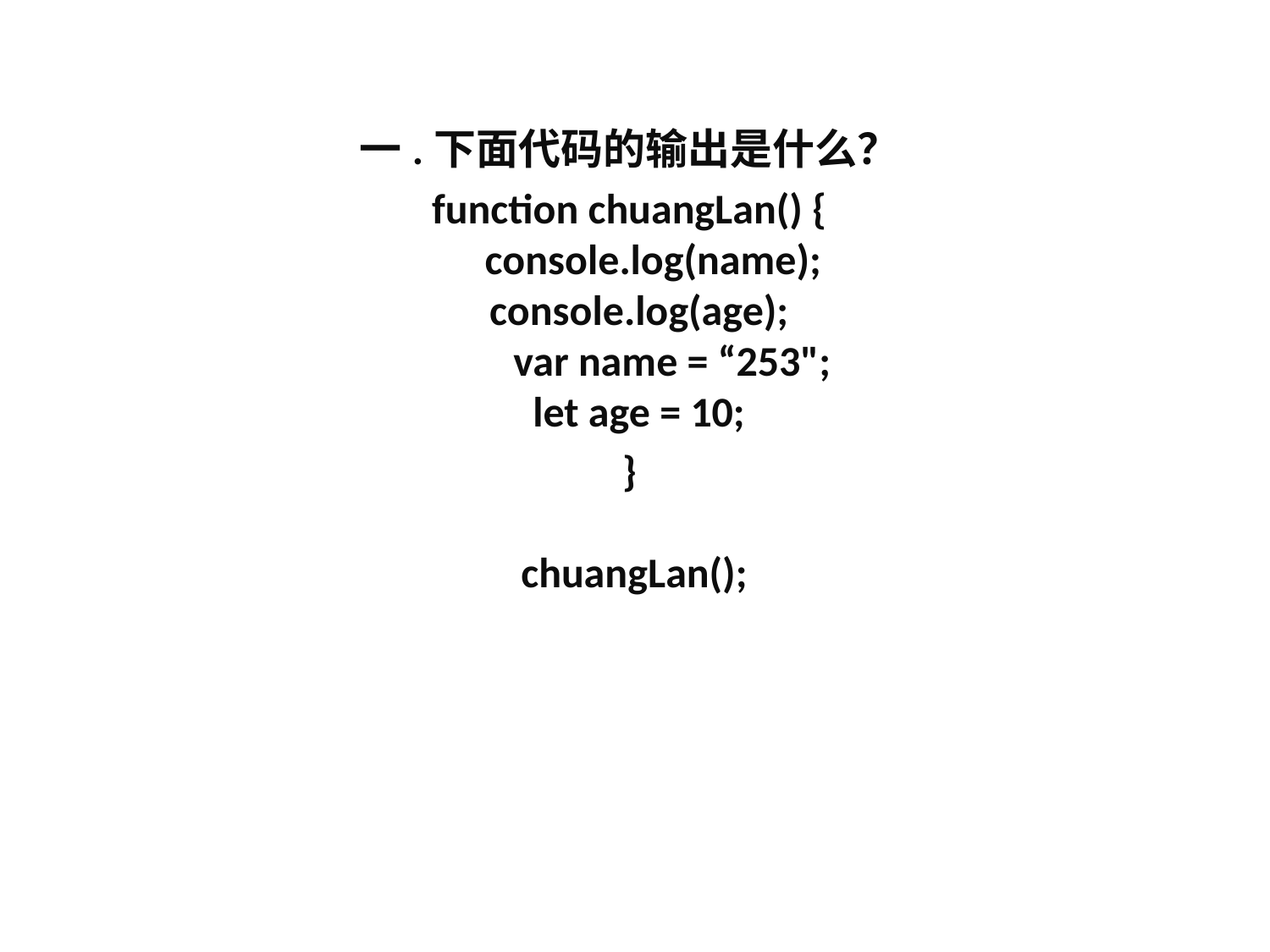

一.下面代码的输出是什么？
function chuangLan() {
     console.log(name);
  console.log(age);
         var name = “253";
  let age = 10;
}
 chuangLan();